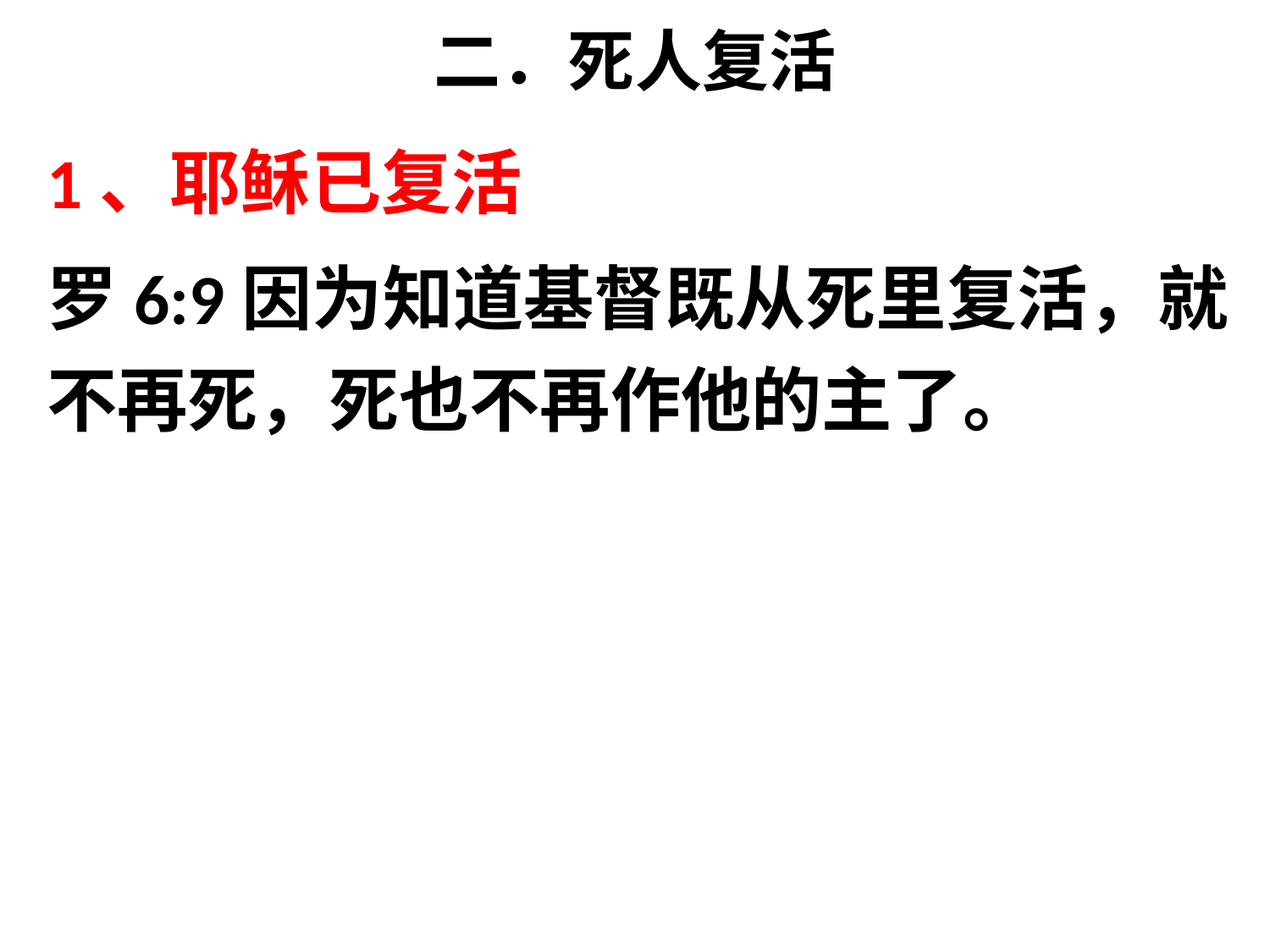

# 二．死人复活
1、耶稣已复活
罗6:9因为知道基督既从死里复活，就不再死，死也不再作他的主了。